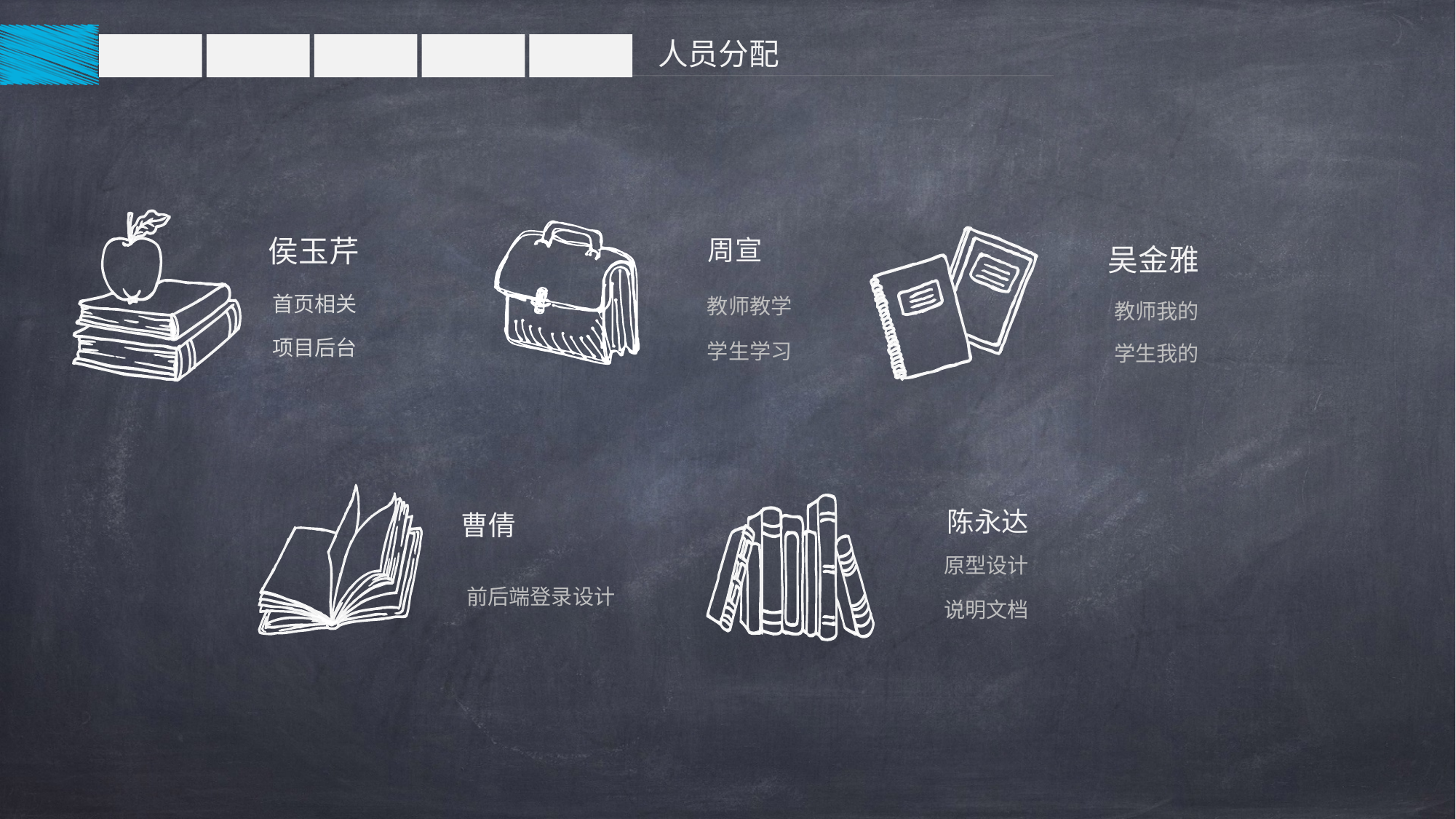

人员分配

侯玉芹
首页相关
项目后台

周宣
教师教学
学生学习
吴金雅
教师我的
学生我的

陈永达
原型设计
说明文档
曹倩
前后端登录设计